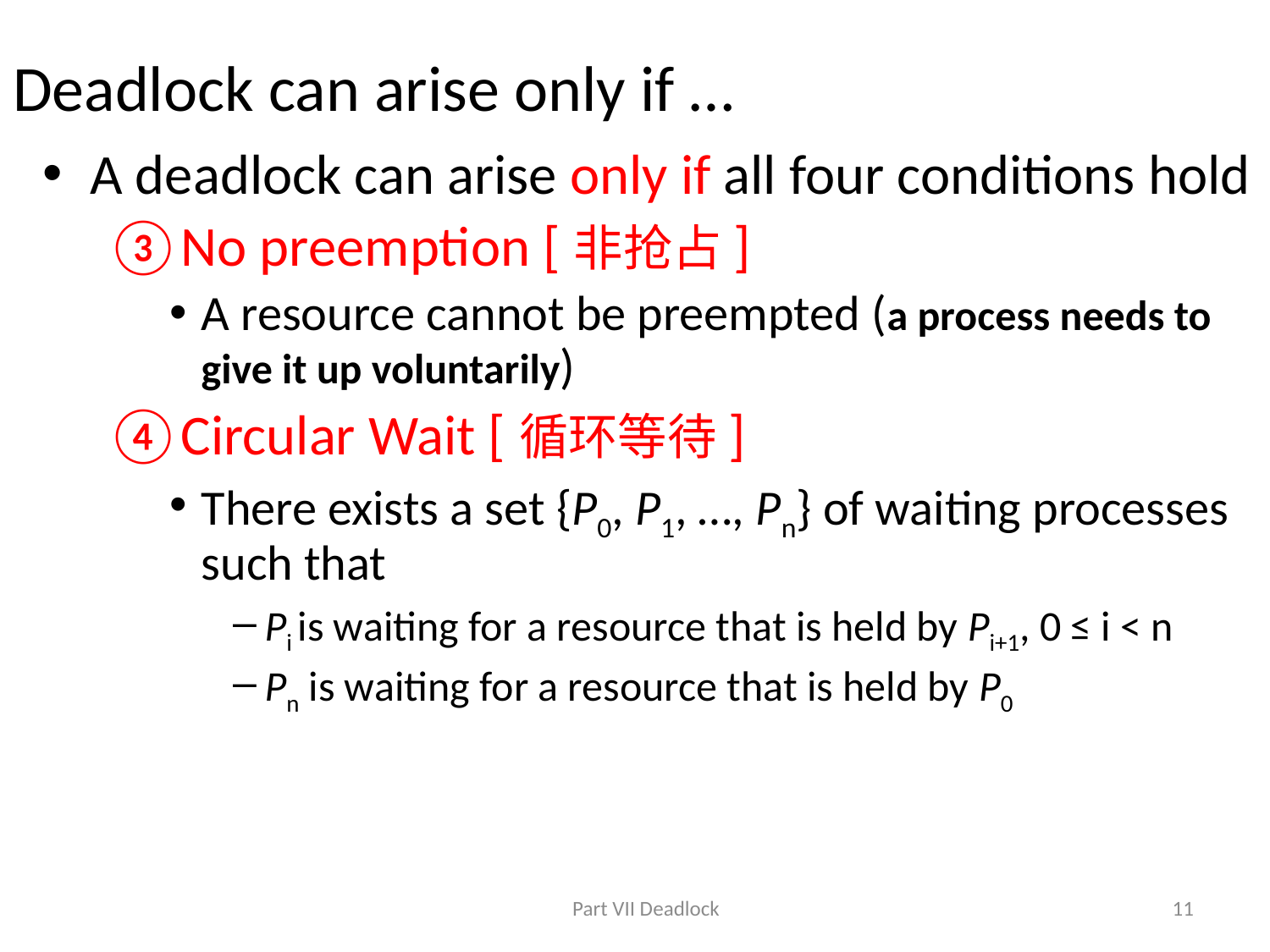

# Deadlock can arise only if …
A deadlock can arise only if all four conditions hold
No preemption [非抢占]
A resource cannot be preempted (a process needs to give it up voluntarily)
Circular Wait [循环等待]
There exists a set {P0, P1, …, Pn} of waiting processes such that
Pi is waiting for a resource that is held by Pi+1, 0 ≤ i < n
Pn is waiting for a resource that is held by P0
Part VII Deadlock
11